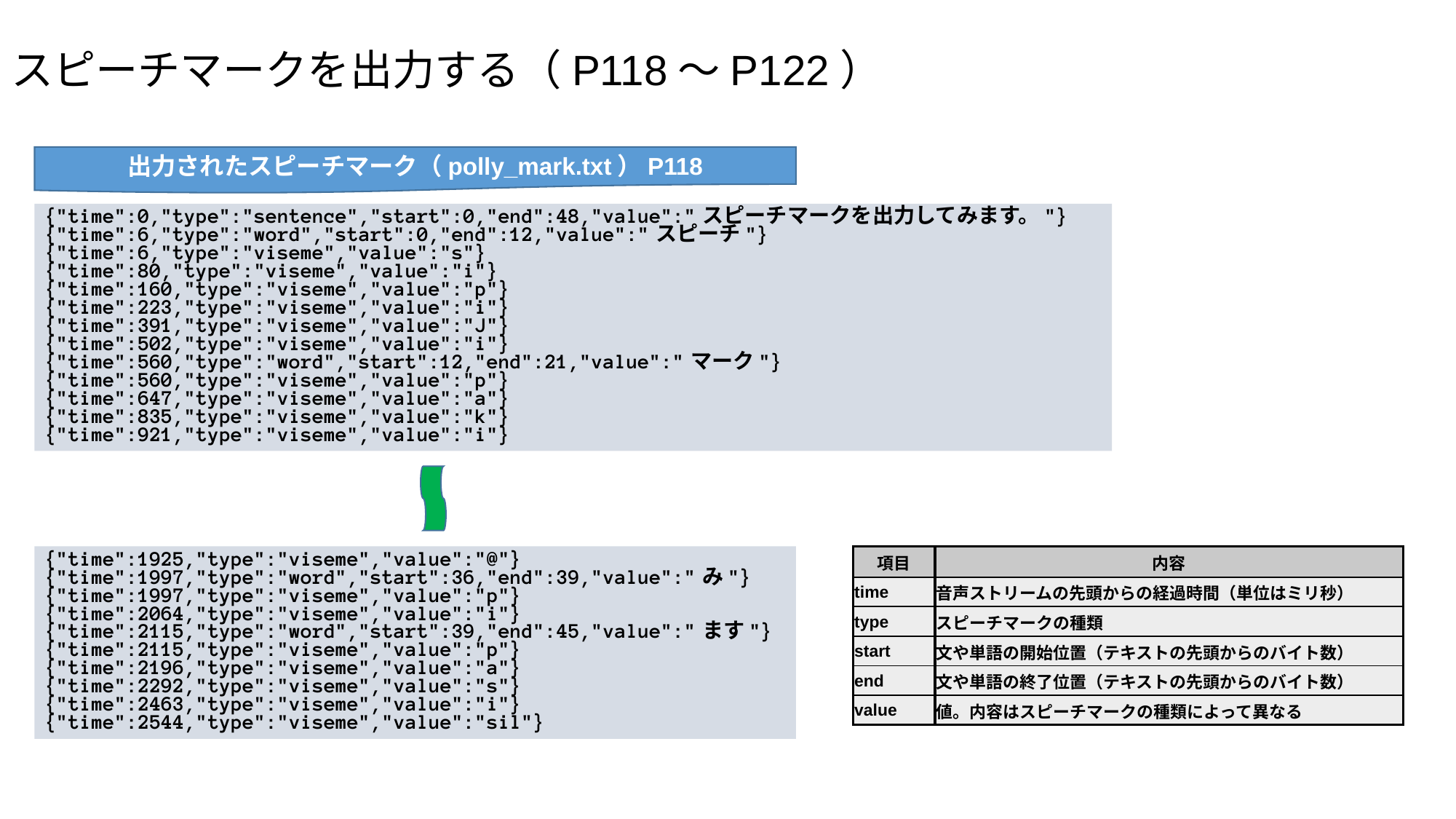

スピーチマークを出力する（P118～P122）
出力されたスピーチマーク（polly_mark.txt）P118
{"time":0,"type":"sentence","start":0,"end":48,"value":"スピーチマークを出力してみます。"}
{"time":6,"type":"word","start":0,"end":12,"value":"スピーチ"}
{"time":6,"type":"viseme","value":"s"}
{"time":80,"type":"viseme","value":"i"}
{"time":160,"type":"viseme","value":"p"}
{"time":223,"type":"viseme","value":"i"}
{"time":391,"type":"viseme","value":"J"}
{"time":502,"type":"viseme","value":"i"}
{"time":560,"type":"word","start":12,"end":21,"value":"マーク"}
{"time":560,"type":"viseme","value":"p"}
{"time":647,"type":"viseme","value":"a"}
{"time":835,"type":"viseme","value":"k"}
{"time":921,"type":"viseme","value":"i"}

{"time":1925,"type":"viseme","value":"@"}
{"time":1997,"type":"word","start":36,"end":39,"value":"み"}
{"time":1997,"type":"viseme","value":"p"}
{"time":2064,"type":"viseme","value":"i"}
{"time":2115,"type":"word","start":39,"end":45,"value":"ます"}
{"time":2115,"type":"viseme","value":"p"}
{"time":2196,"type":"viseme","value":"a"}
{"time":2292,"type":"viseme","value":"s"}
{"time":2463,"type":"viseme","value":"i"}
{"time":2544,"type":"viseme","value":"sil"}
| 項目 | 内容 |
| --- | --- |
| time | 音声ストリームの先頭からの経過時間（単位はミリ秒） |
| type | スピーチマークの種類 |
| start | 文や単語の開始位置（テキストの先頭からのバイト数） |
| end | 文や単語の終了位置（テキストの先頭からのバイト数） |
| value | 値。内容はスピーチマークの種類によって異なる |